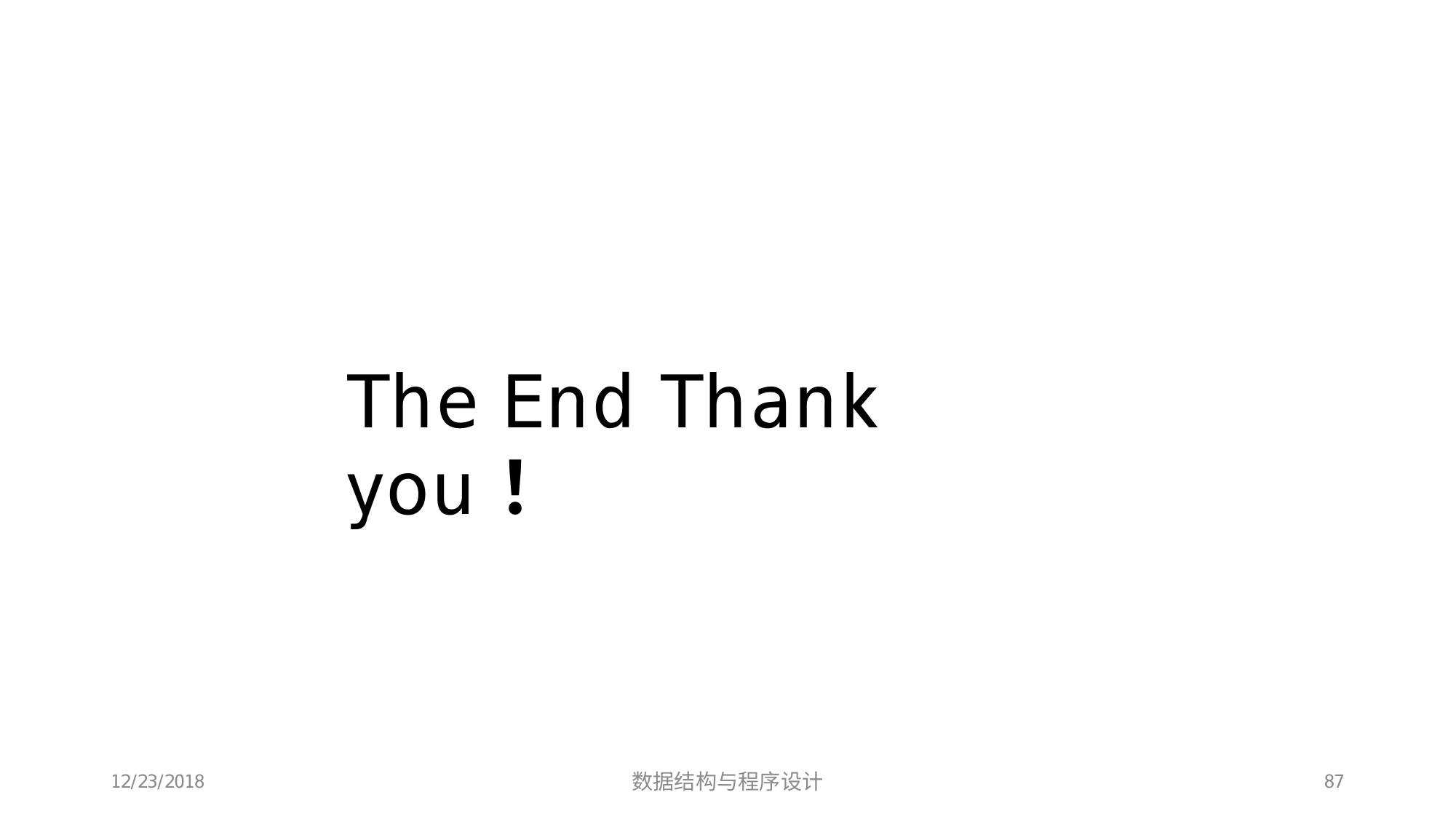

The End Thank you！
12/23/2018
数据结构与程序设计
87